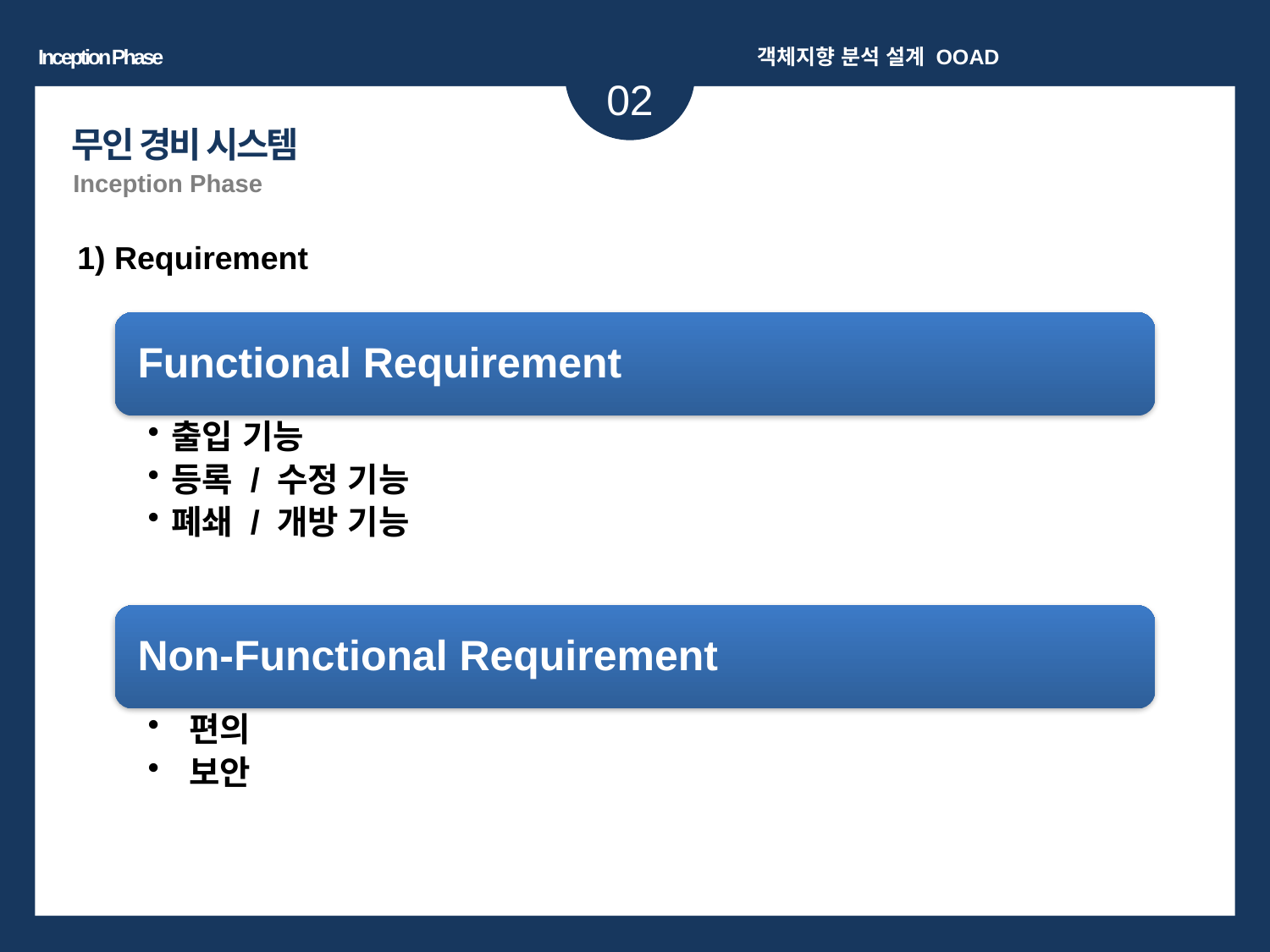

Inception Phase
객체지향 분석 설계 OOAD
01
02

무인 경비 시스템

Inception Phase
1) Requirement

Functional Requirement
출입 기능
등록 / 수정 기능
폐쇄 / 개방 기능
Non-Functional Requirement
 편의
 보안